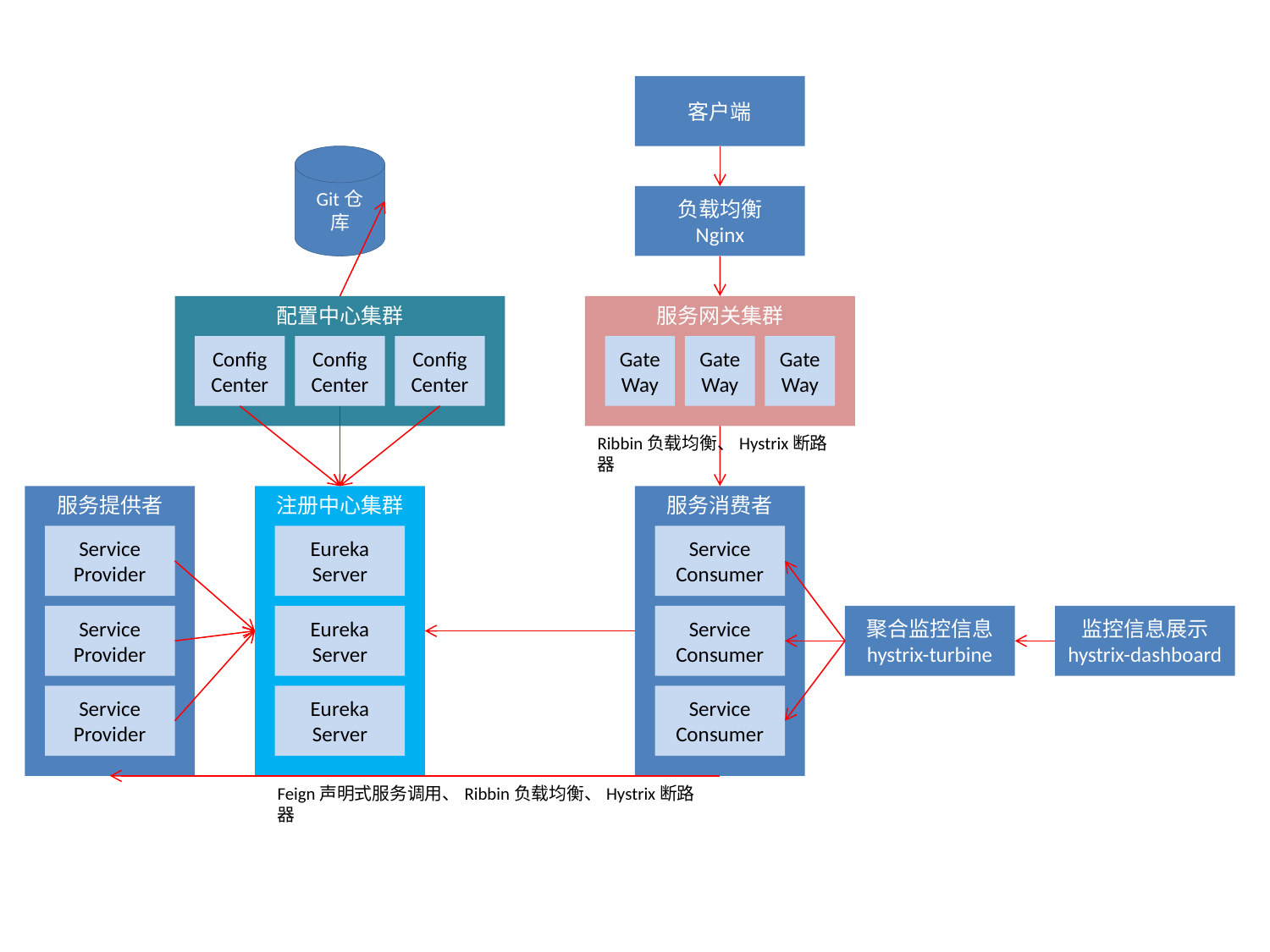

客户端
Git仓库
负载均衡
Nginx
配置中心集群
服务网关集群
Config Center
Config Center
Config Center
GateWay
GateWay
GateWay
Ribbin负载均衡、Hystrix断路器
服务提供者
注册中心集群
服务消费者
Service Provider
Eureka Server
Service Consumer
Service Provider
Eureka Server
Service Consumer
聚合监控信息
hystrix-turbine
监控信息展示
hystrix-dashboard
Service Provider
Eureka Server
Service Consumer
Feign声明式服务调用、Ribbin负载均衡、Hystrix断路器